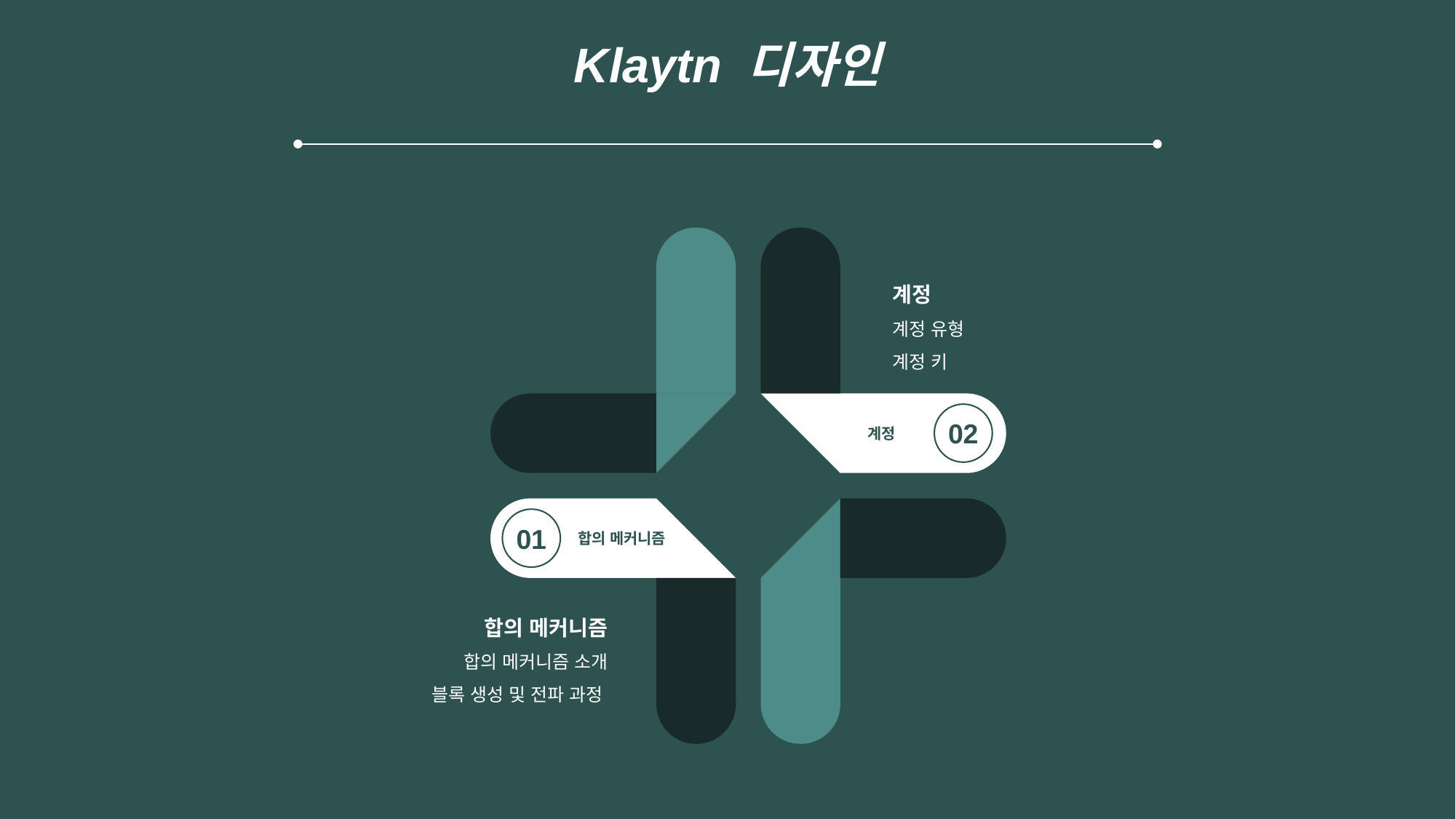

Klaytn 디자인

계정
계정 유형
계정 키
02
계정
01
합의 메커니즘
합의 메커니즘
합의 메커니즘 소개
블록 생성 및 전파 과정